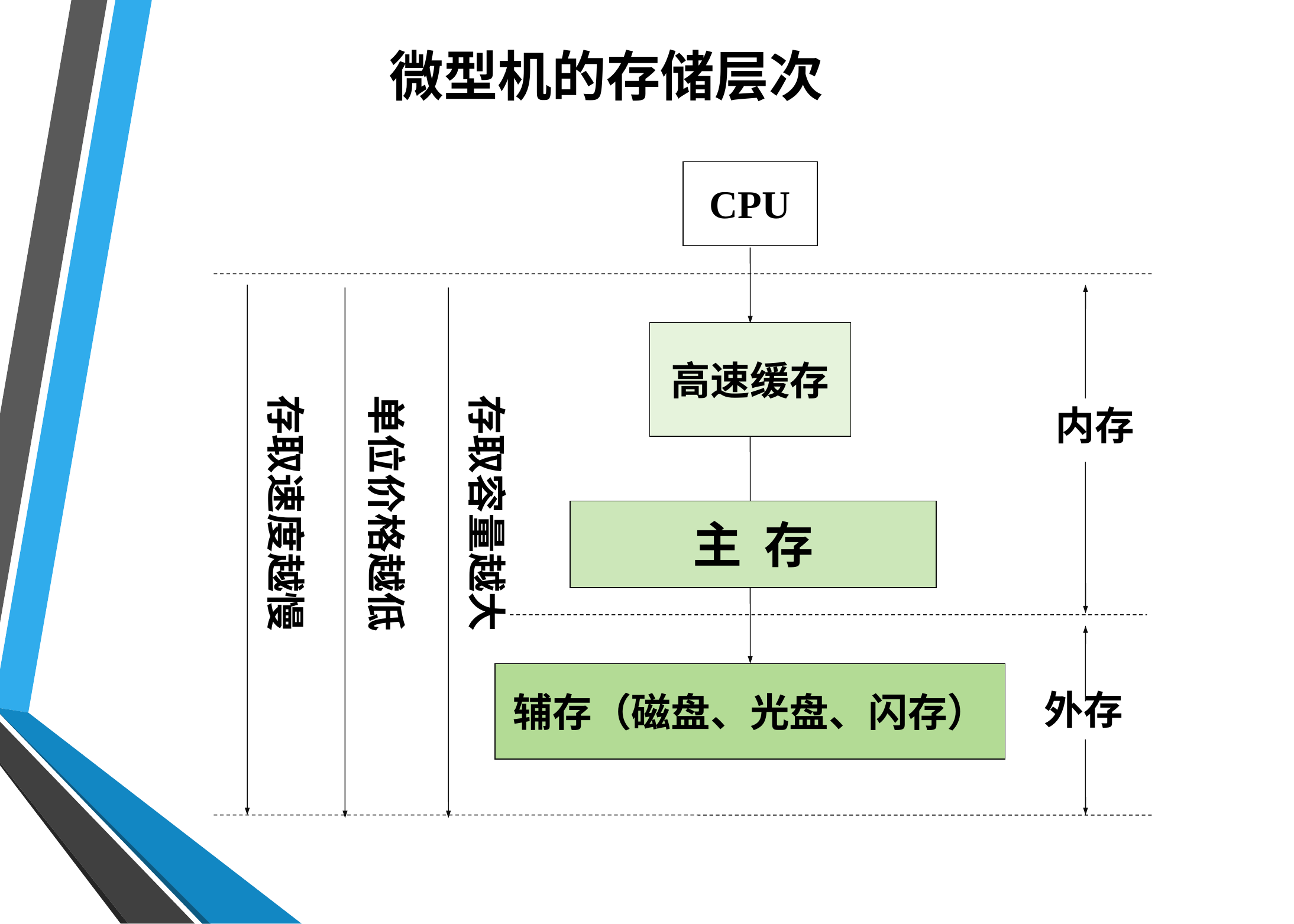

微型机的存储层次
CPU

高速缓存
存取速度越慢
单位价格越低
存取容量越大
内存

主  存

辅存（磁盘、光盘、闪存）
外存